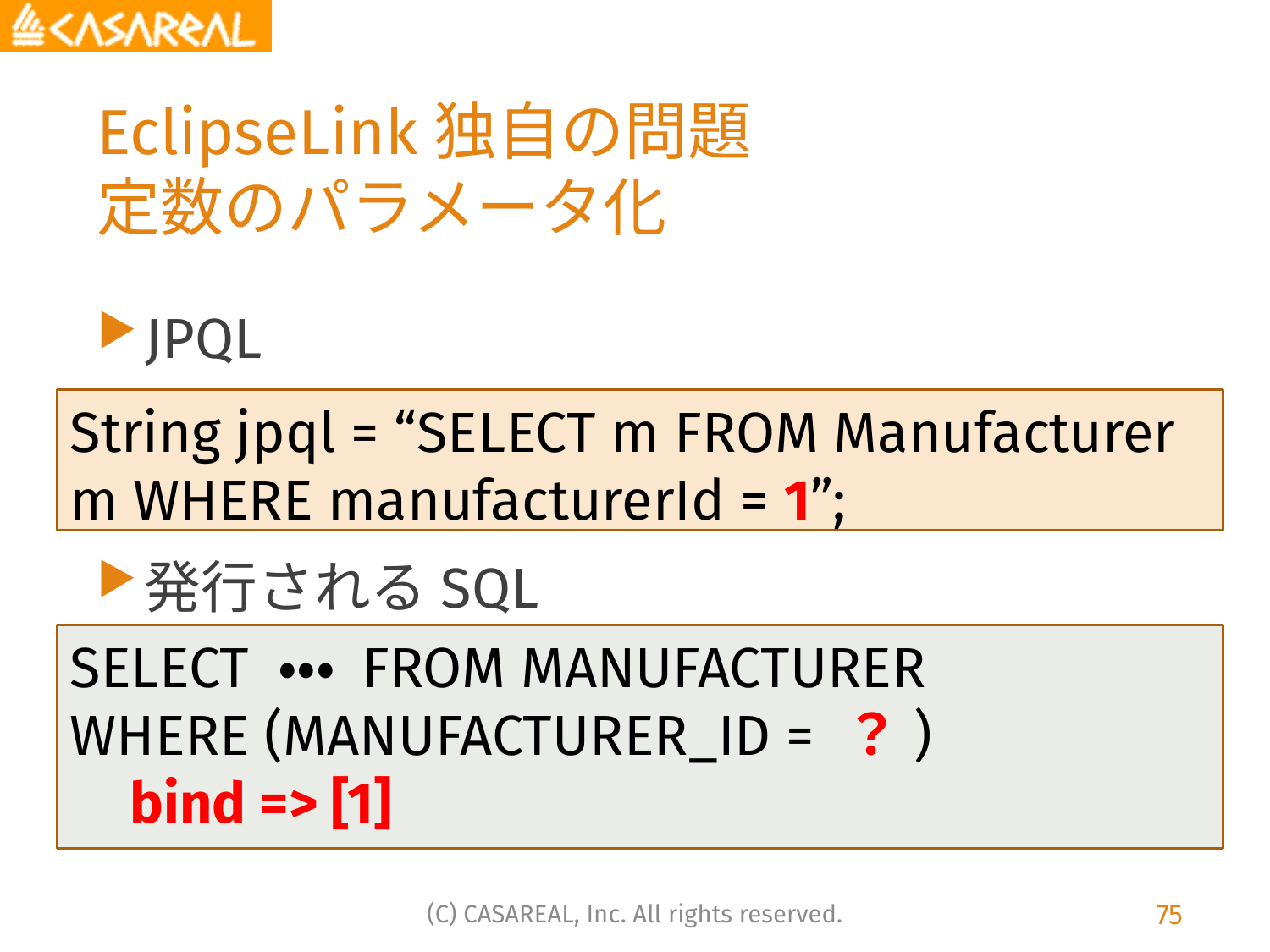

# EclipseLink独自の問題 定数のパラメータ化
JPQL
String jpql = “SELECT m FROM Manufacturer m WHERE manufacturerId = 1”;
発行されるSQL
SELECT ・・・ FROM MANUFACTURER
WHERE (MANUFACTURER_ID = ？)
    bind => [1]
(C) CASAREAL, Inc. All rights reserved.
75